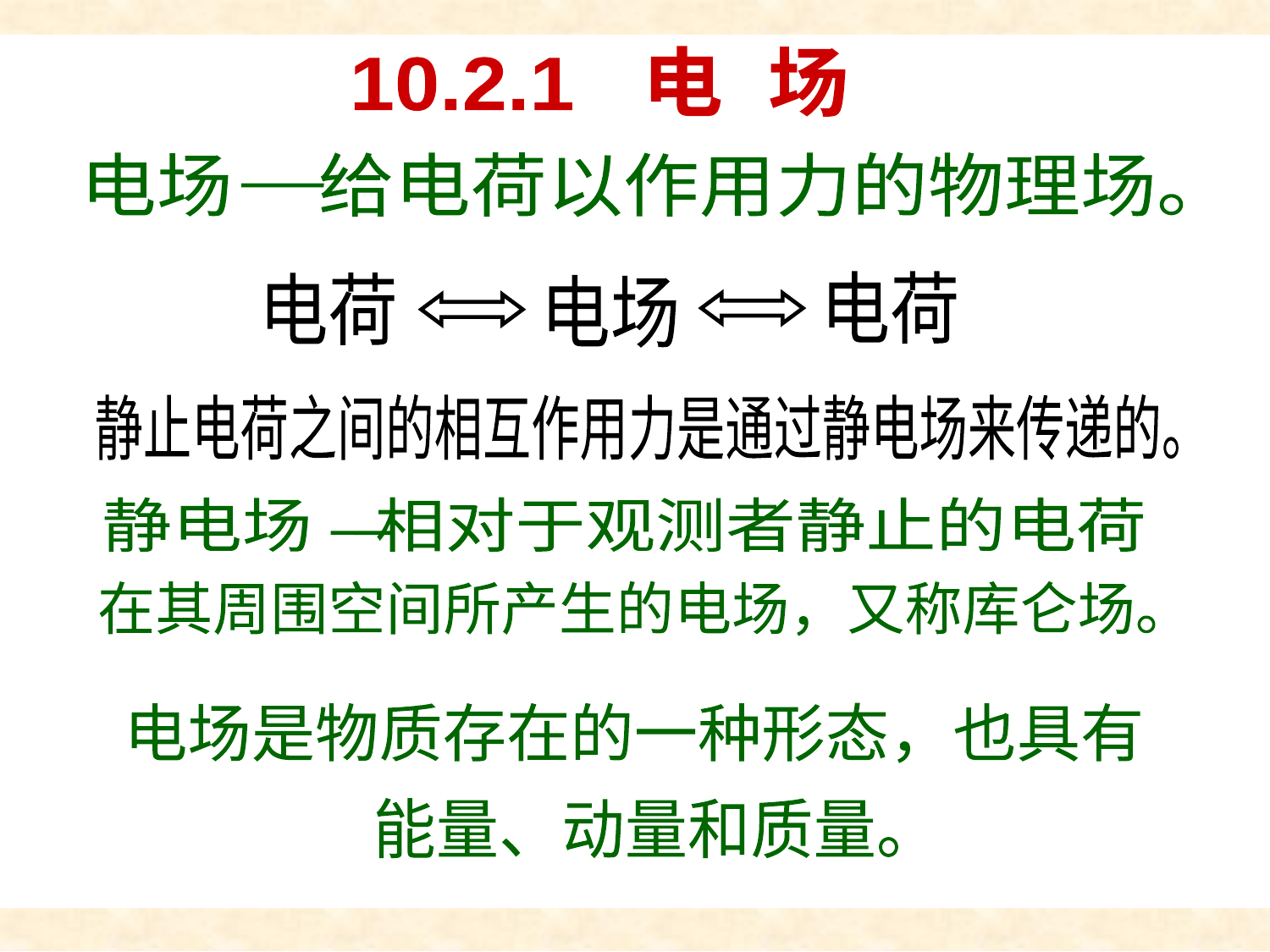

静电场
10.2.1   电  场
电场     给电荷以作用力的物理场。

电荷
电荷
电场

静止电荷之间的相互作用力是通过静电场来传递的。
静电场    相对于观测者静止的电荷

在其周围空间所产生的电场，又称库仑场。
电场是物质存在的一种形态，也具有
能量、动量和质量。